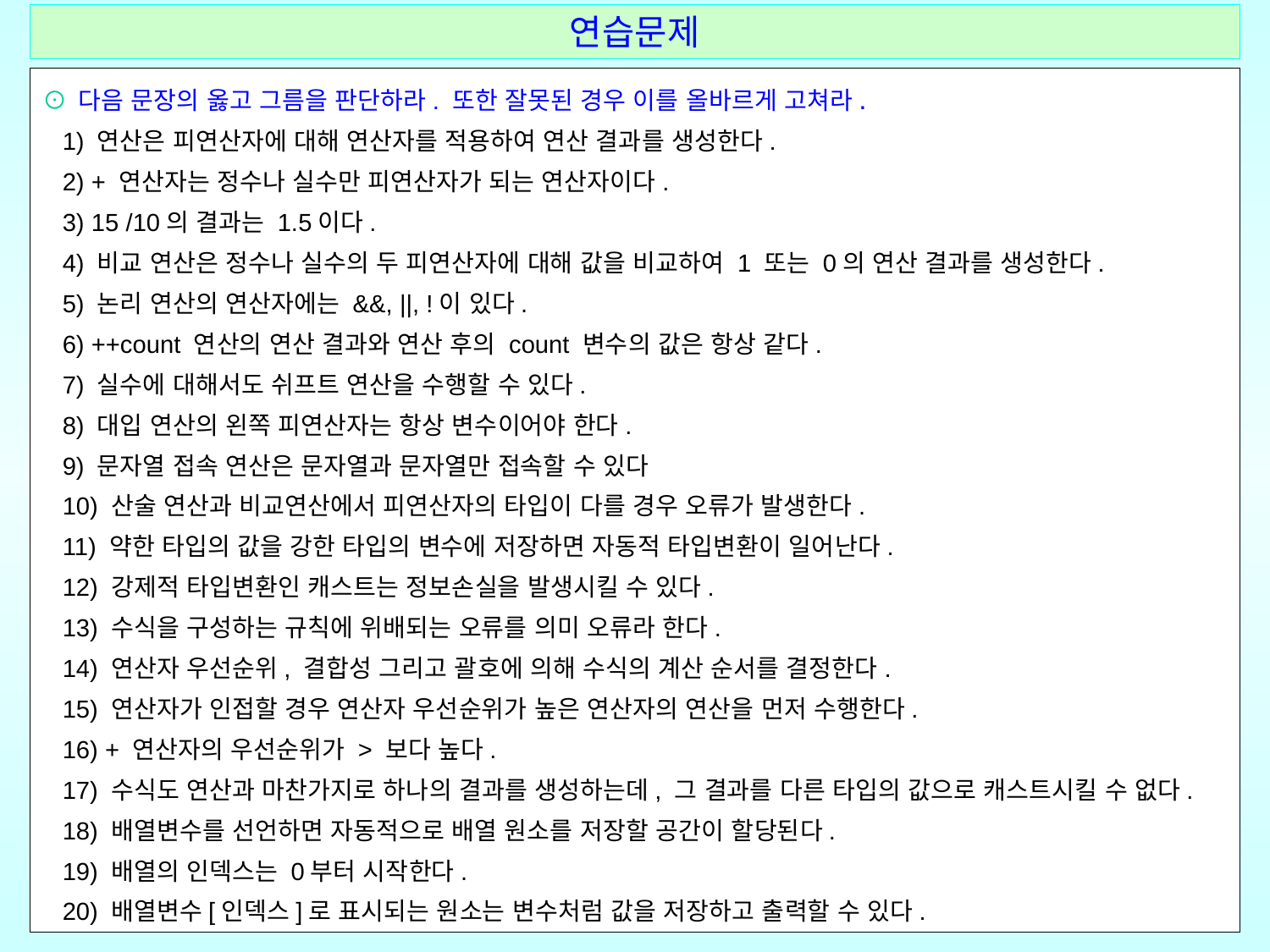

# 연습문제
⊙ 다음 문장의 옳고 그름을 판단하라. 또한 잘못된 경우 이를 올바르게 고쳐라.
1) 연산은 피연산자에 대해 연산자를 적용하여 연산 결과를 생성한다.
2) + 연산자는 정수나 실수만 피연산자가 되는 연산자이다.
3) 15 /10의 결과는 1.5이다.
4) 비교 연산은 정수나 실수의 두 피연산자에 대해 값을 비교하여 1 또는 0의 연산 결과를 생성한다.
5) 논리 연산의 연산자에는 &&, ||, !이 있다.
6) ++count 연산의 연산 결과와 연산 후의 count 변수의 값은 항상 같다.
7) 실수에 대해서도 쉬프트 연산을 수행할 수 있다.
8) 대입 연산의 왼쪽 피연산자는 항상 변수이어야 한다.
9) 문자열 접속 연산은 문자열과 문자열만 접속할 수 있다
10) 산술 연산과 비교연산에서 피연산자의 타입이 다를 경우 오류가 발생한다.
11) 약한 타입의 값을 강한 타입의 변수에 저장하면 자동적 타입변환이 일어난다.
12) 강제적 타입변환인 캐스트는 정보손실을 발생시킬 수 있다.
13) 수식을 구성하는 규칙에 위배되는 오류를 의미 오류라 한다.
14) 연산자 우선순위, 결합성 그리고 괄호에 의해 수식의 계산 순서를 결정한다.
15) 연산자가 인접할 경우 연산자 우선순위가 높은 연산자의 연산을 먼저 수행한다.
16) + 연산자의 우선순위가 > 보다 높다.
17) 수식도 연산과 마찬가지로 하나의 결과를 생성하는데, 그 결과를 다른 타입의 값으로 캐스트시킬 수 없다.
18) 배열변수를 선언하면 자동적으로 배열 원소를 저장할 공간이 할당된다.
19) 배열의 인덱스는 0부터 시작한다.
20) 배열변수[인덱스]로 표시되는 원소는 변수처럼 값을 저장하고 출력할 수 있다.